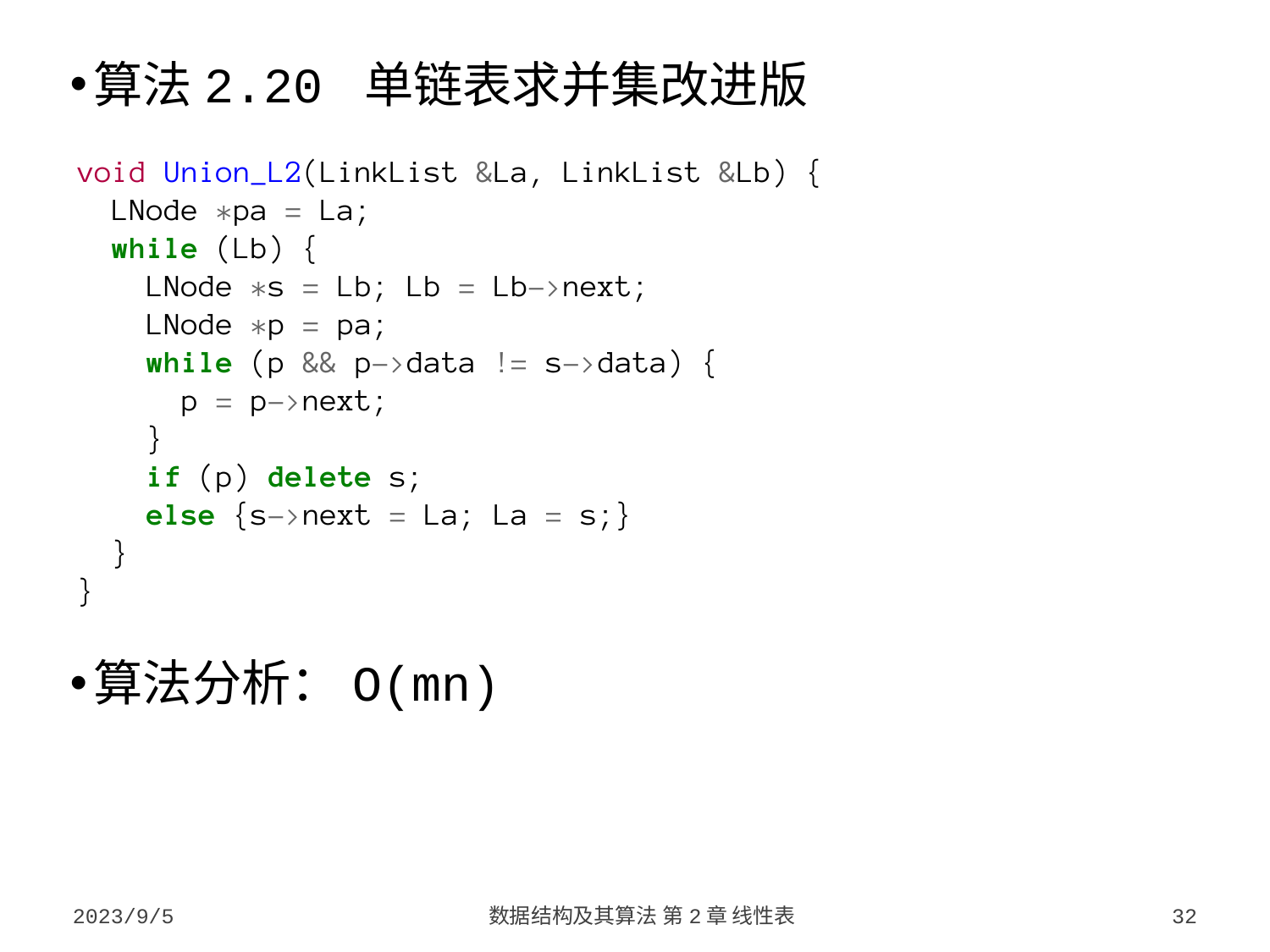

算法2.20 单链表求并集改进版

算法分析：O(mn)
void Union_L2(LinkList &La, LinkList &Lb) {
  LNode *pa = La;
  while (Lb) {
    LNode *s = Lb; Lb = Lb->next;
    LNode *p = pa;
    while (p && p->data != s->data) {
      p = p->next;
    }
    if (p) delete s;
    else {s->next = La; La = s;}
  }
}
2023/9/5
数据结构及其算法 第2章 线性表
32